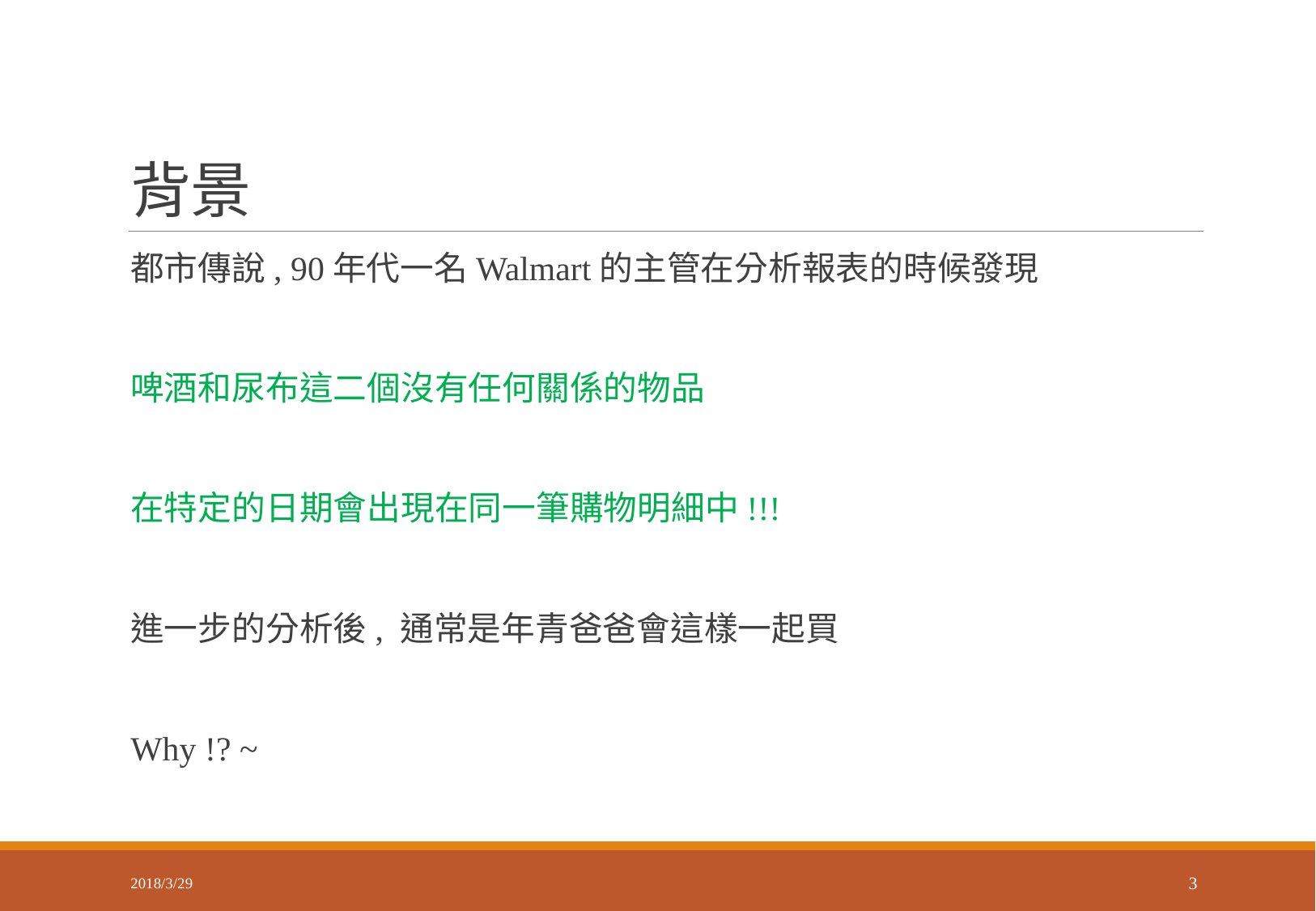

# 背景
都市傳說, 90年代一名Walmart的主管在分析報表的時候發現

啤酒和尿布這二個沒有任何關係的物品

在特定的日期會出現在同一筆購物明細中!!!

進一步的分析後, 通常是年青爸爸會這樣一起買

Why !? ~
2018/3/29
3